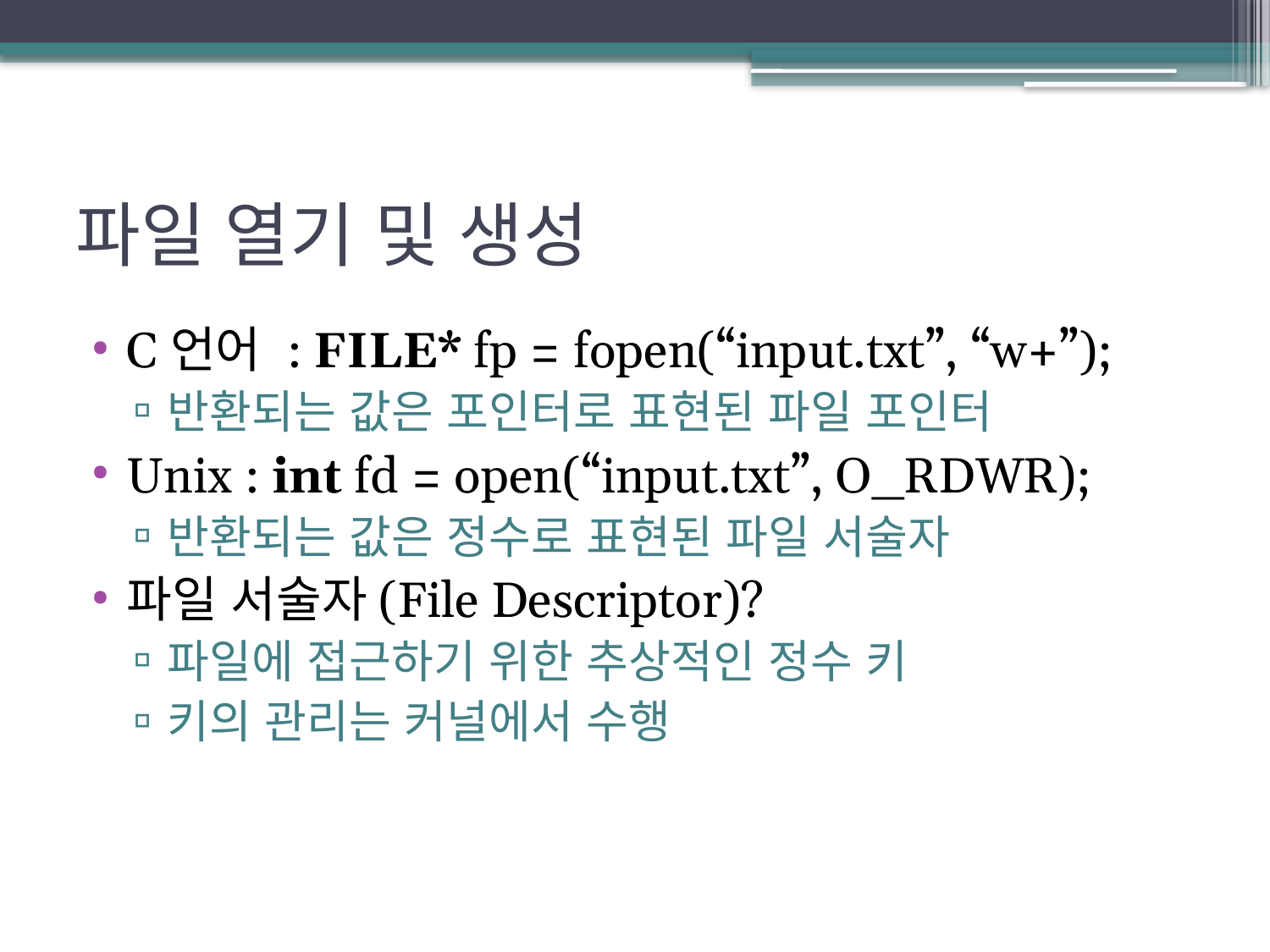

# 파일 열기 및 생성
C언어 : FILE* fp = fopen(“input.txt”, “w+”);
반환되는 값은 포인터로 표현된 파일 포인터
Unix : int fd = open(“input.txt”, O_RDWR);
반환되는 값은 정수로 표현된 파일 서술자
파일 서술자(File Descriptor)?
파일에 접근하기 위한 추상적인 정수 키
키의 관리는 커널에서 수행